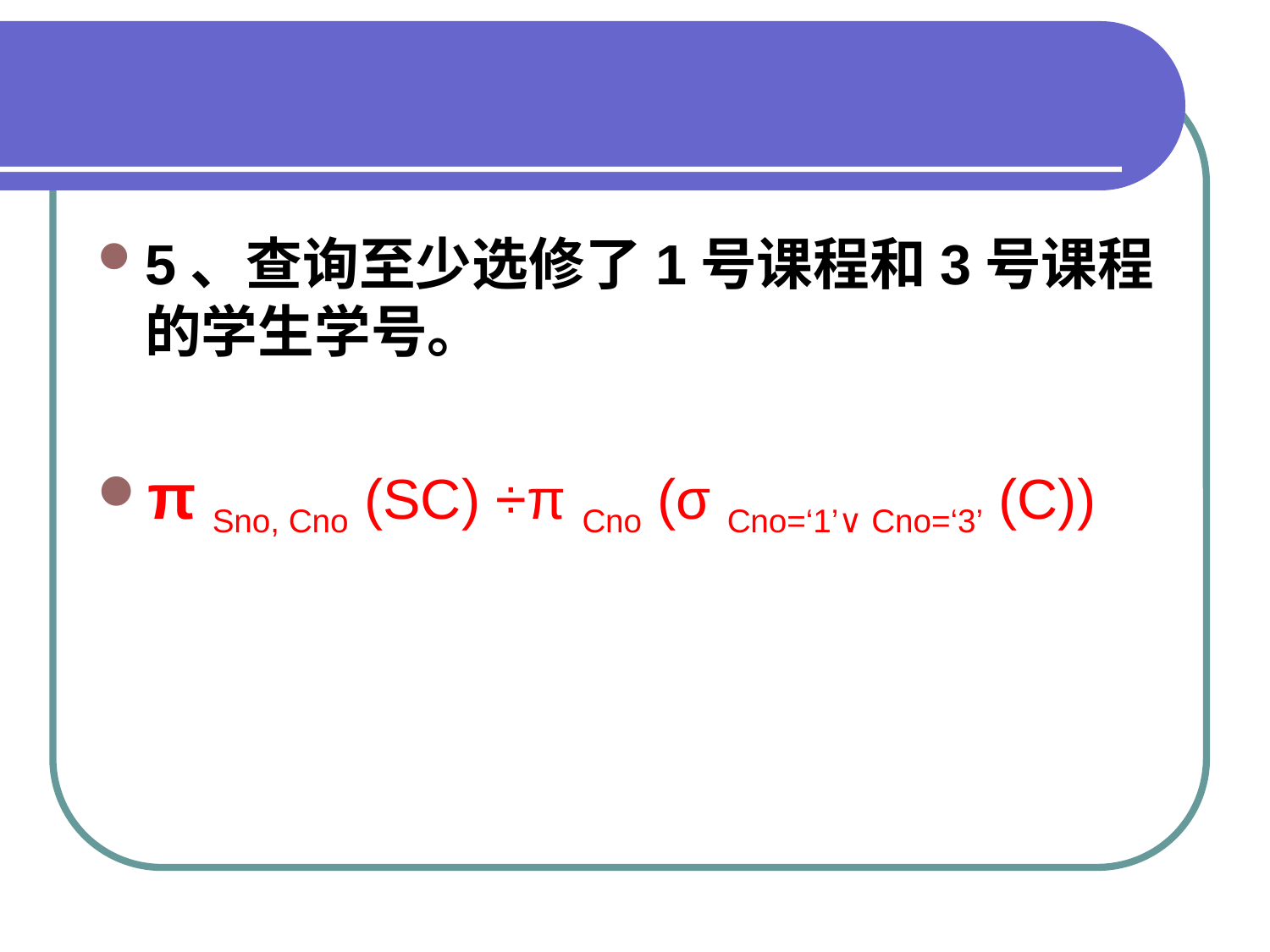

#
5、查询至少选修了1号课程和3号课程的学生学号。

π Sno, Cno (SC) ÷π Cno (σ Cno=‘1’∨ Cno=‘3’ (C))